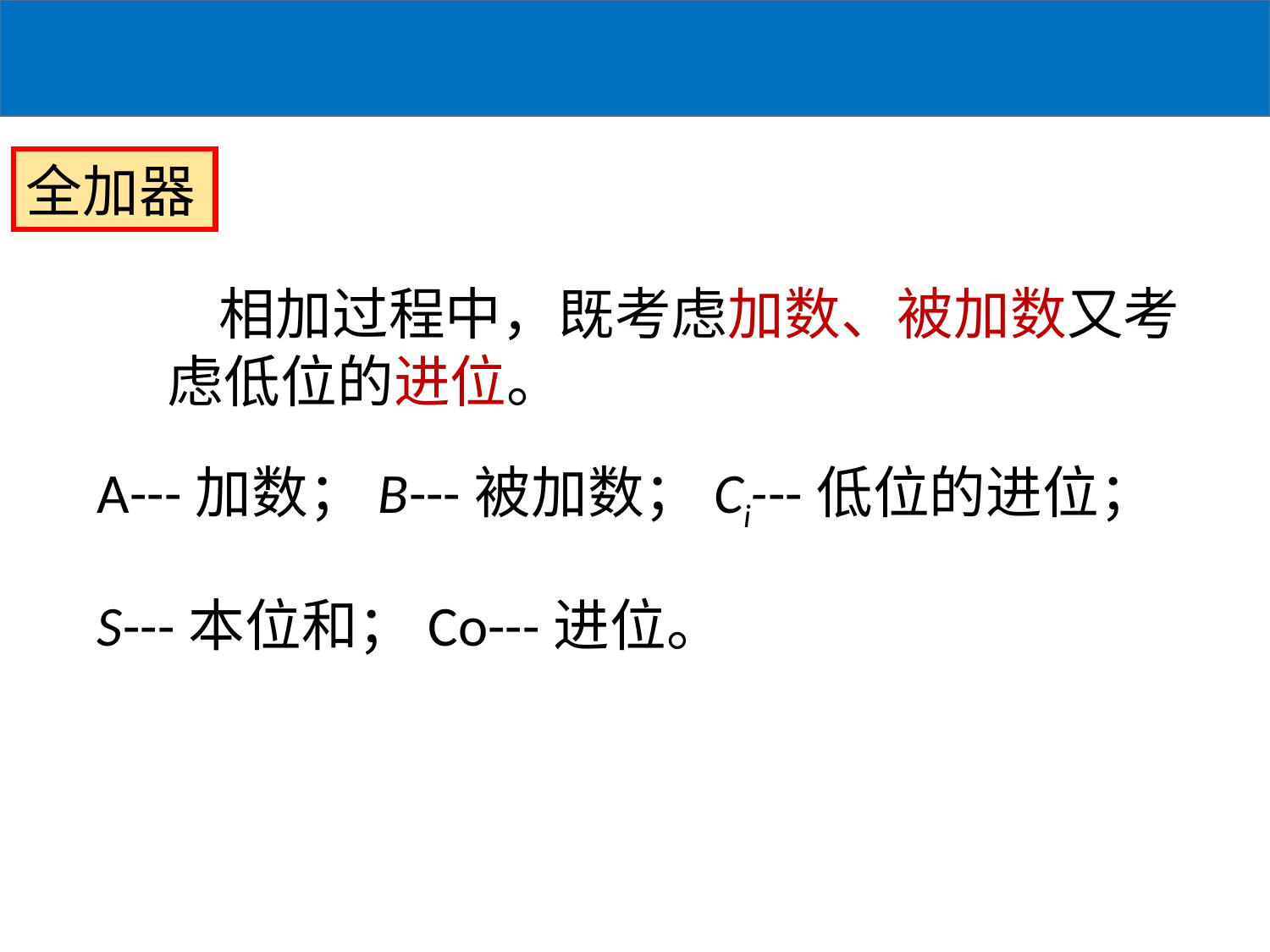

全加器
   相加过程中，既考虑加数、被加数又考虑低位的进位。
A---加数；B---被加数；Ci---低位的进位；
S---本位和；Co---进位。